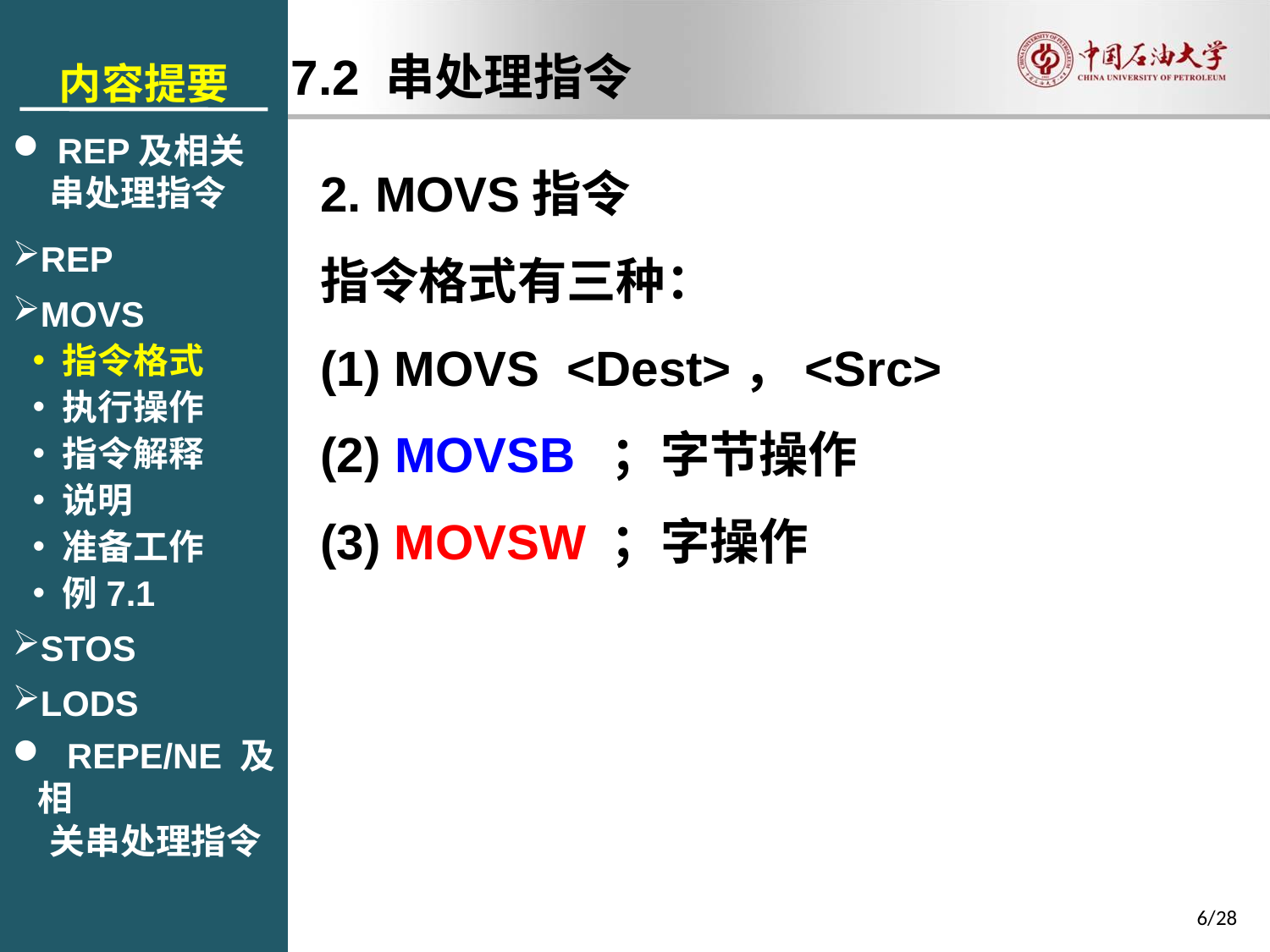

内容提要
 REP及相关
串处理指令
REP
MOVS
指令格式
执行操作
指令解释
说明
准备工作
例7.1
STOS
LODS
 REPE/NE及相
关串处理指令
7.2 串处理指令
2. MOVS指令
指令格式有三种：
(1) MOVS  <Dest>，<Src>
(2) MOVSB	；字节操作
(3) MOVSW	；字操作

6/28